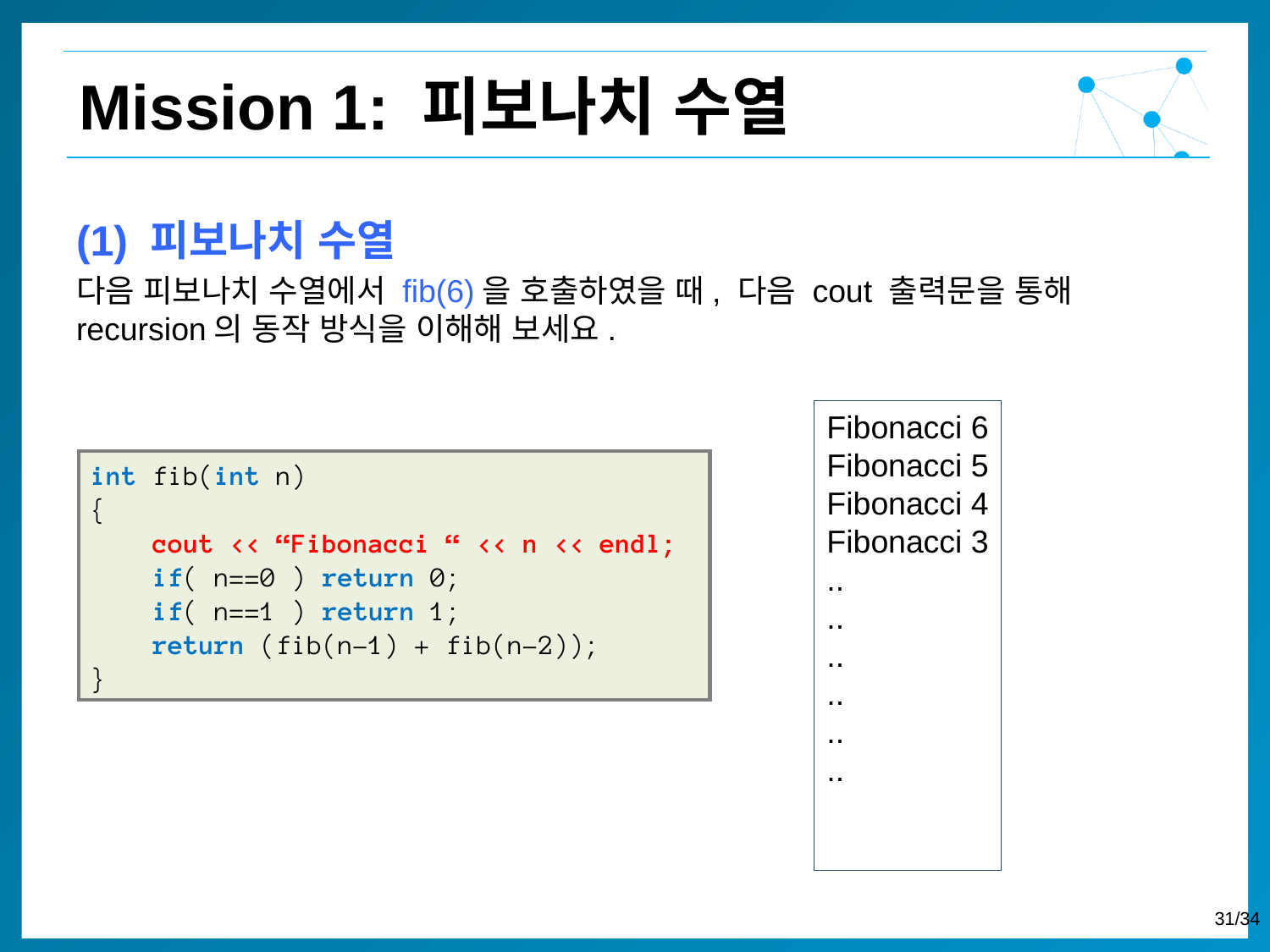

Mission 1: 피보나치 수열
(1) 피보나치 수열
다음 피보나치 수열에서 fib(6)을 호출하였을 때, 다음 cout 출력문을 통해 recursion의 동작 방식을 이해해 보세요.

Fibonacci 6
Fibonacci 5
Fibonacci 4
Fibonacci 3
..
..
..
..
..
..

int fib(int n)
{
    cout << “Fibonacci “ << n << endl;
    if( n==0 ) return 0;
    if( n==1 ) return 1;
    return (fib(n-1) + fib(n-2));
}